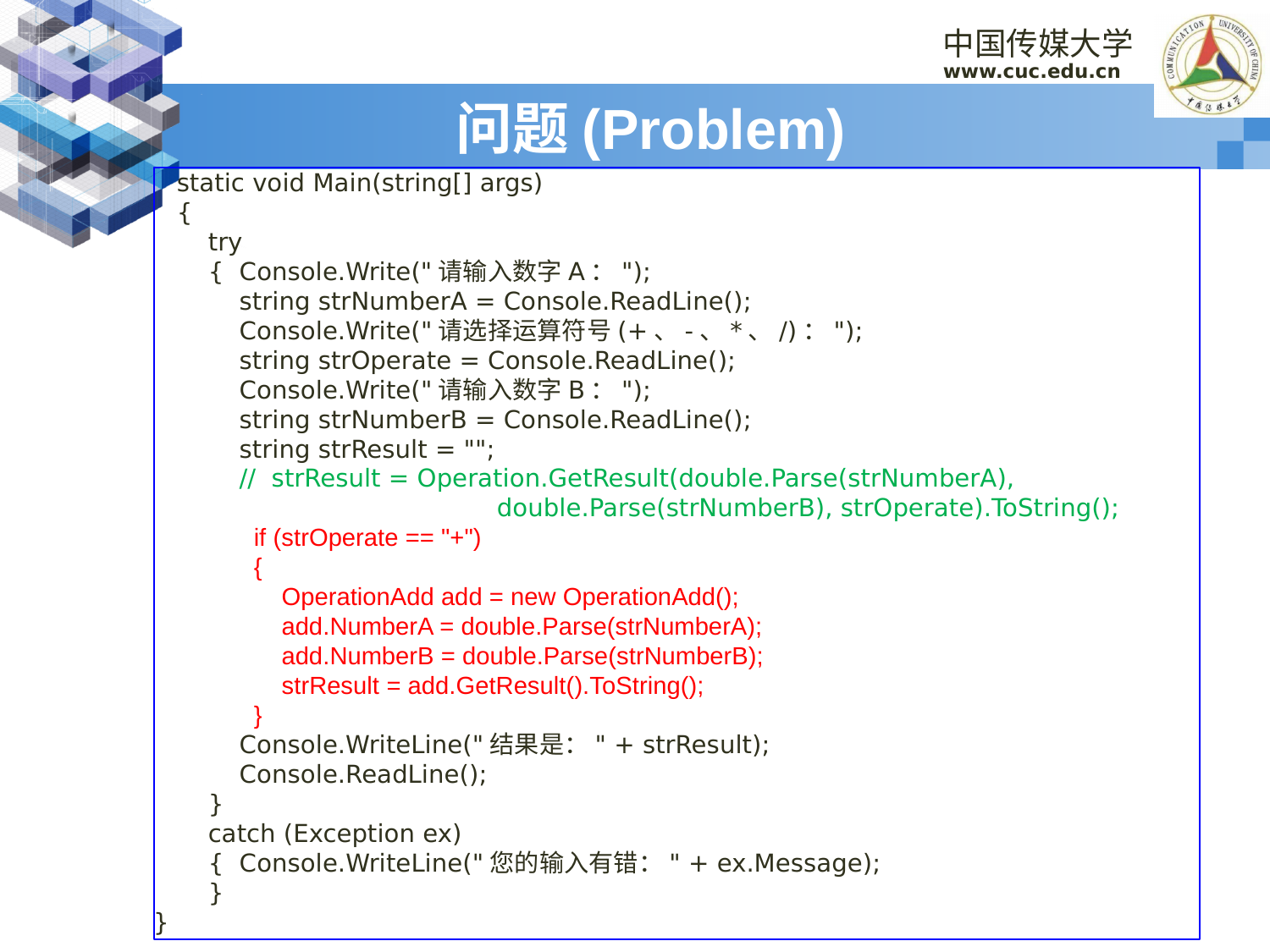

# 问题(Problem)
        static void Main(string[] args)
        {
            try
            {  Console.Write("请输入数字A：");
                string strNumberA = Console.ReadLine();
                Console.Write("请选择运算符号(+、-、*、/)：");
                string strOperate = Console.ReadLine();
                Console.Write("请输入数字B：");
                string strNumberB = Console.ReadLine();
                string strResult = "";
                //  strResult = Operation.GetResult(double.Parse(strNumberA),
                                                 double.Parse(strNumberB), strOperate).ToString();
                    if (strOperate == "+")
                    {
                        OperationAdd add = new OperationAdd();
                        add.NumberA = double.Parse(strNumberA);
                        add.NumberB = double.Parse(strNumberB);
                        strResult = add.GetResult().ToString();
                    }
                Console.WriteLine("结果是：" + strResult);
                Console.ReadLine();
            }
            catch (Exception ex)
            {  Console.WriteLine("您的输入有错：" + ex.Message);
            }
     }